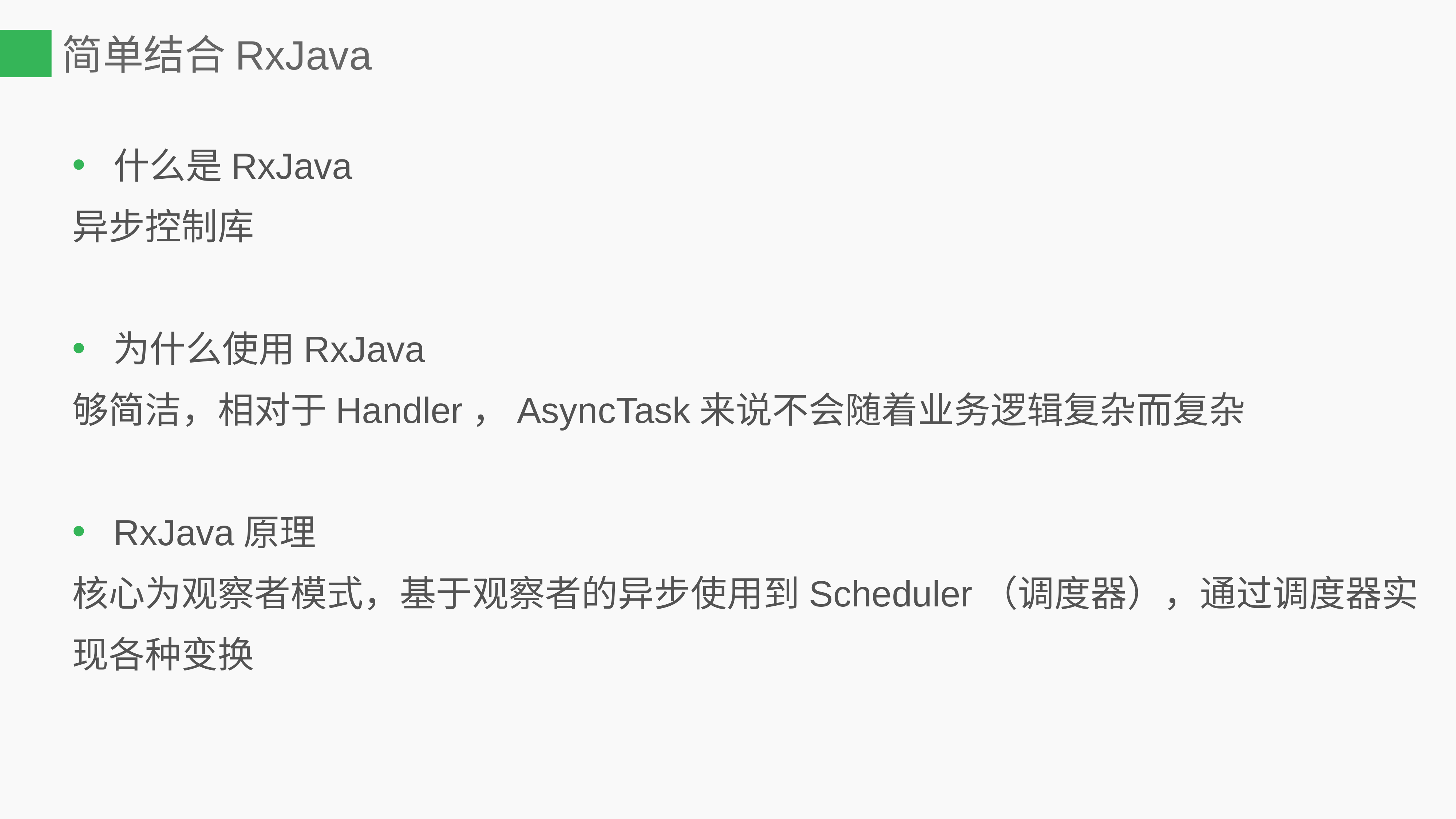

# 简单结合RxJava

什么是RxJava
异步控制库

为什么使用RxJava
够简洁，相对于Handler，AsyncTask来说不会随着业务逻辑复杂而复杂

RxJava原理
核心为观察者模式，基于观察者的异步使用到Scheduler（调度器），通过调度器实现各种变换